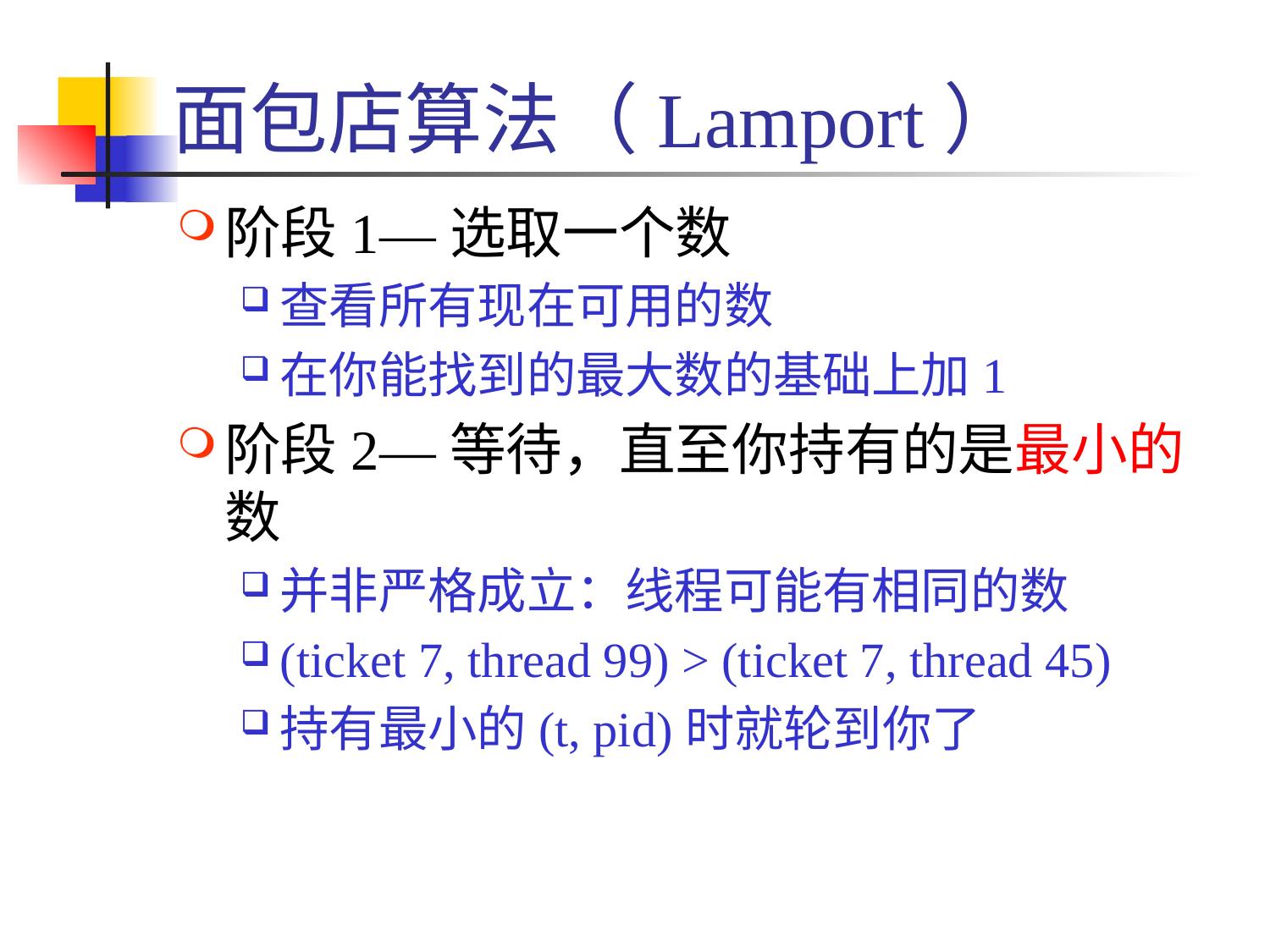

# 面包店算法（Lamport）
阶段1—选取一个数
查看所有现在可用的数
在你能找到的最大数的基础上加1
阶段2—等待，直至你持有的是最小的数
并非严格成立：线程可能有相同的数
(ticket 7, thread 99) > (ticket 7, thread 45)
持有最小的(t, pid)时就轮到你了